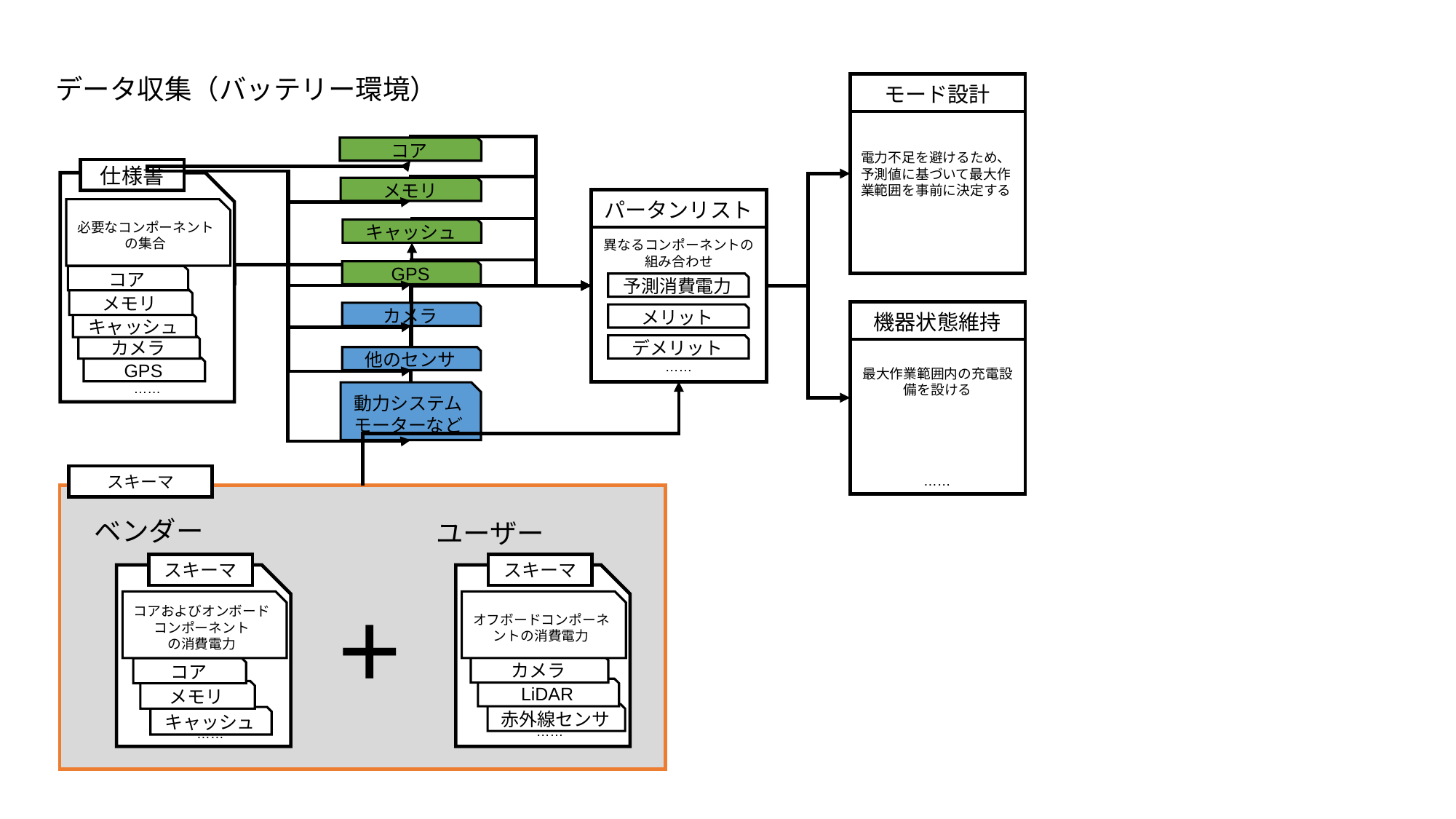

データ収集（バッテリー環境）
電力不足を避けるため、予測値に基づいて最大作業範囲を事前に決定する
モード設計
コア
仕様書

メモリ
異なるコンポーネントの組み合わせ

パータンリスト
必要なコンポーネントの集合
キャッシュ
GPS
コア
予測消費電力
メモリ
最大作業範囲内の充電設備を設ける

機器状態維持
カメラ
メリット
キャッシュ
カメラ
デメリット
他のセンサ
……
GPS
……
動力システム
モーターなど
スキーマ
……

ベンダー
ユーザー
スキーマ
スキーマ

+
コアおよびオンボードコンポーネント
の消費電力
オフボードコンポーネントの消費電力
カメラ
コア
LiDAR
メモリ
赤外線センサ
キャッシュ
……
……